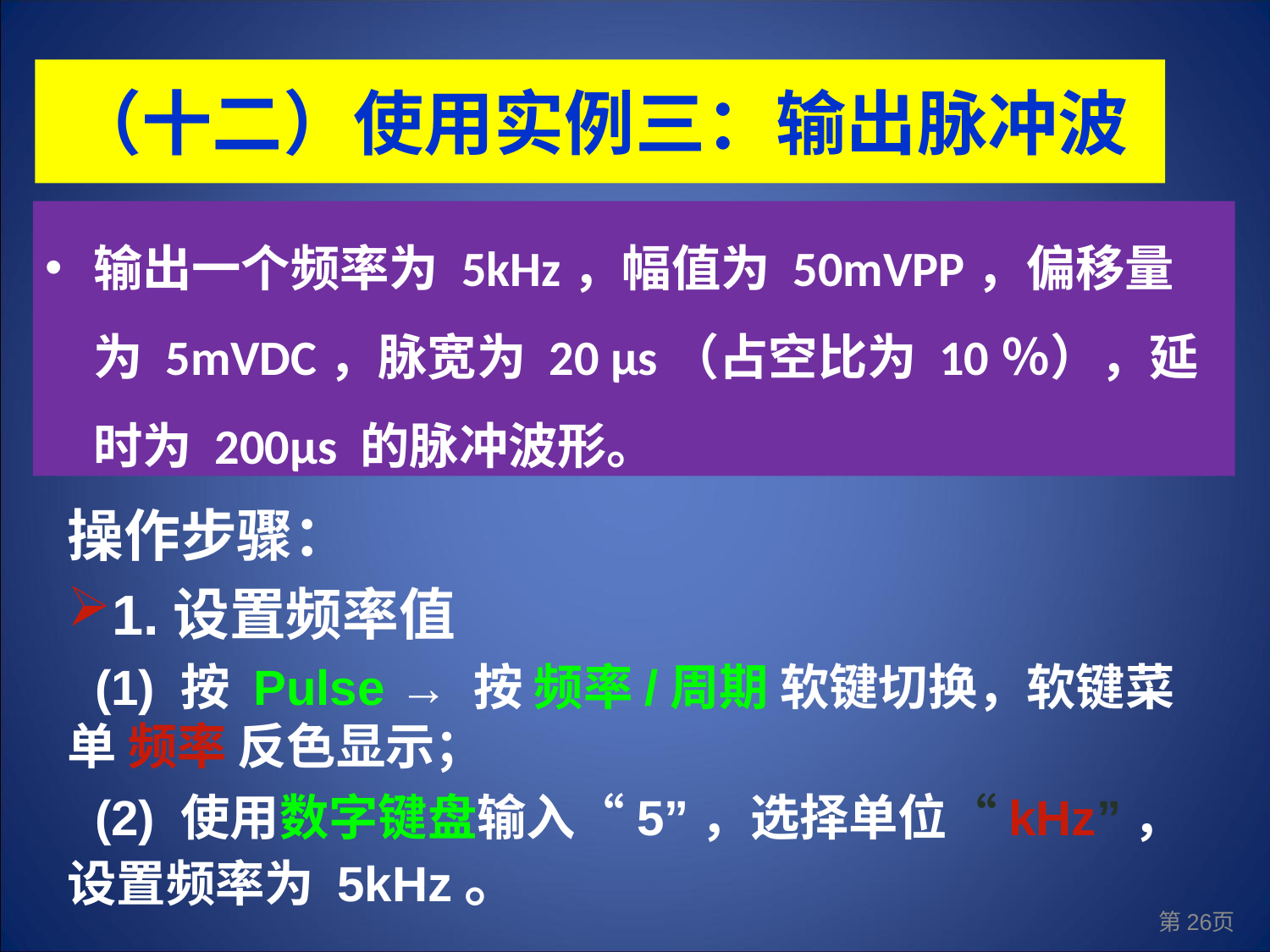

（十二）使用实例三：输出脉冲波
输出一个频率为 5kHz，幅值为 50mVPP，偏移量为 5mVDC，脉宽为 20 μs（占空比为 10％），延时为 200μs 的脉冲波形。
操作步骤：
1.设置频率值
  (1) 按 Pulse → 按 频率/周期 软键切换，软键菜单 频率 反色显示；
  (2) 使用数字键盘输入“5”，选择单位“kHz”，设置频率为 5kHz。